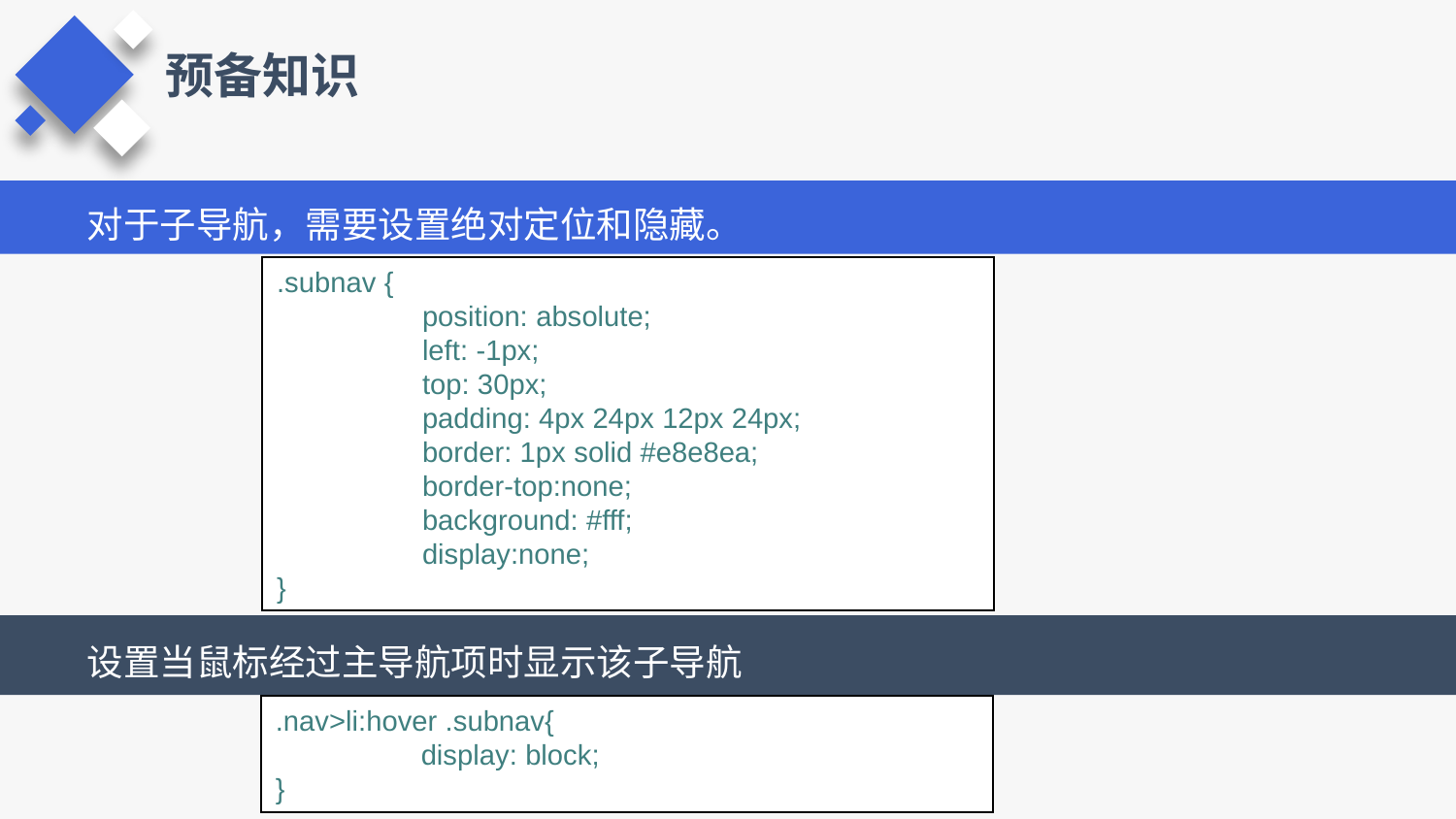

预备知识

对于子导航，需要设置绝对定位和隐藏。
.subnav {
	position: absolute;
	left: -1px;
	top: 30px;
	padding: 4px 24px 12px 24px;
	border: 1px solid #e8e8ea;
	border-top:none;
	background: #fff;
	display:none;
}
设置当鼠标经过主导航项时显示该子导航
.nav>li:hover .subnav{
	display: block;
}